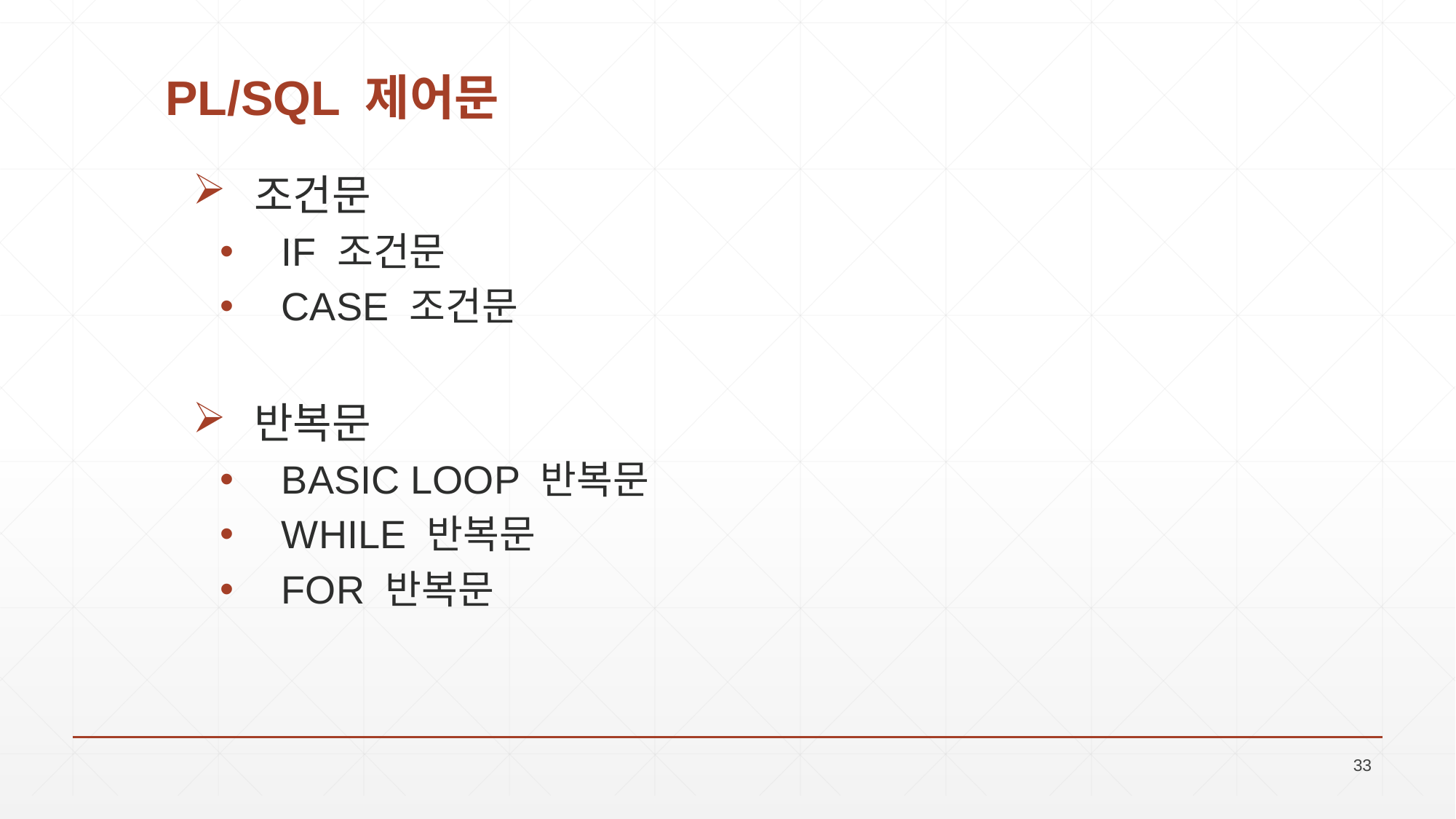

# PL/SQL 제어문
조건문
IF 조건문
CASE 조건문

반복문
BASIC LOOP 반복문
WHILE 반복문
FOR 반복문

33